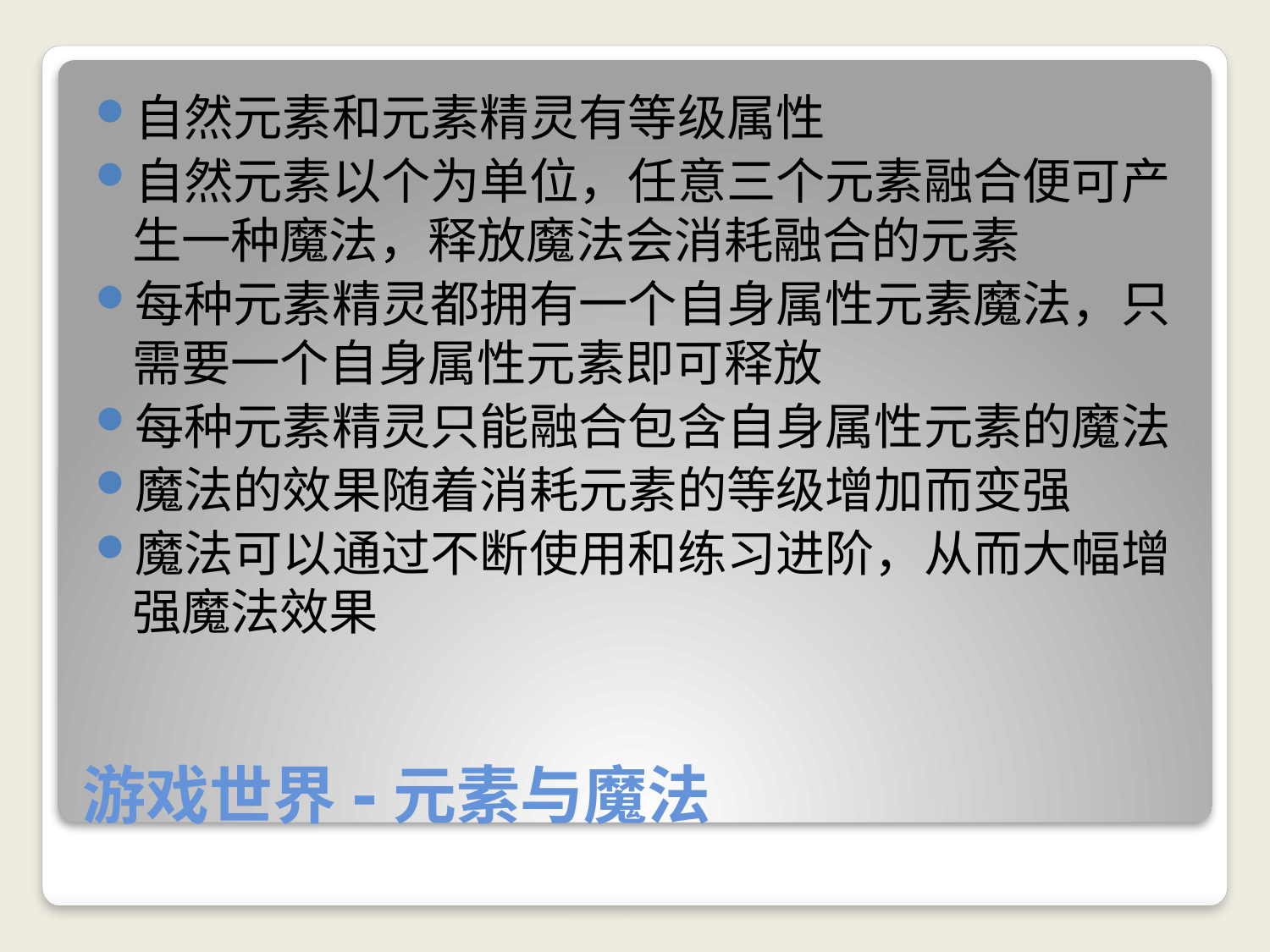

自然元素和元素精灵有等级属性
自然元素以个为单位，任意三个元素融合便可产生一种魔法，释放魔法会消耗融合的元素
每种元素精灵都拥有一个自身属性元素魔法，只需要一个自身属性元素即可释放
每种元素精灵只能融合包含自身属性元素的魔法
魔法的效果随着消耗元素的等级增加而变强
魔法可以通过不断使用和练习进阶，从而大幅增强魔法效果

# 游戏世界-元素与魔法